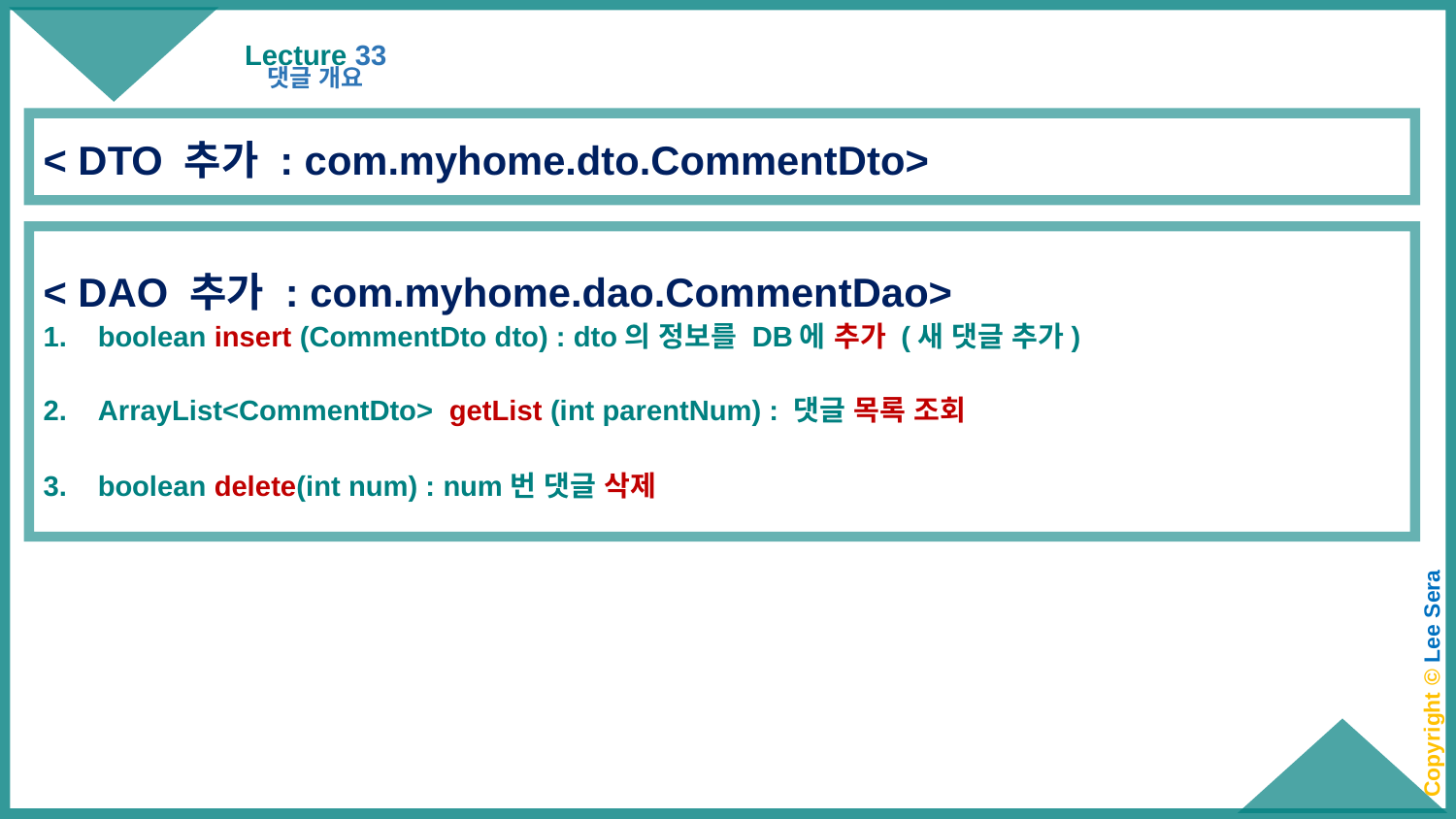

Lecture 33
댓글 개요
< DTO 추가 : com.myhome.dto.CommentDto>
< DAO 추가 : com.myhome.dao.CommentDao>
boolean insert (CommentDto dto) : dto의 정보를 DB에 추가 (새 댓글 추가)

ArrayList<CommentDto>  getList (int parentNum) : 댓글 목록 조회

boolean delete(int num) : num번 댓글 삭제
Copyright © Lee Sera